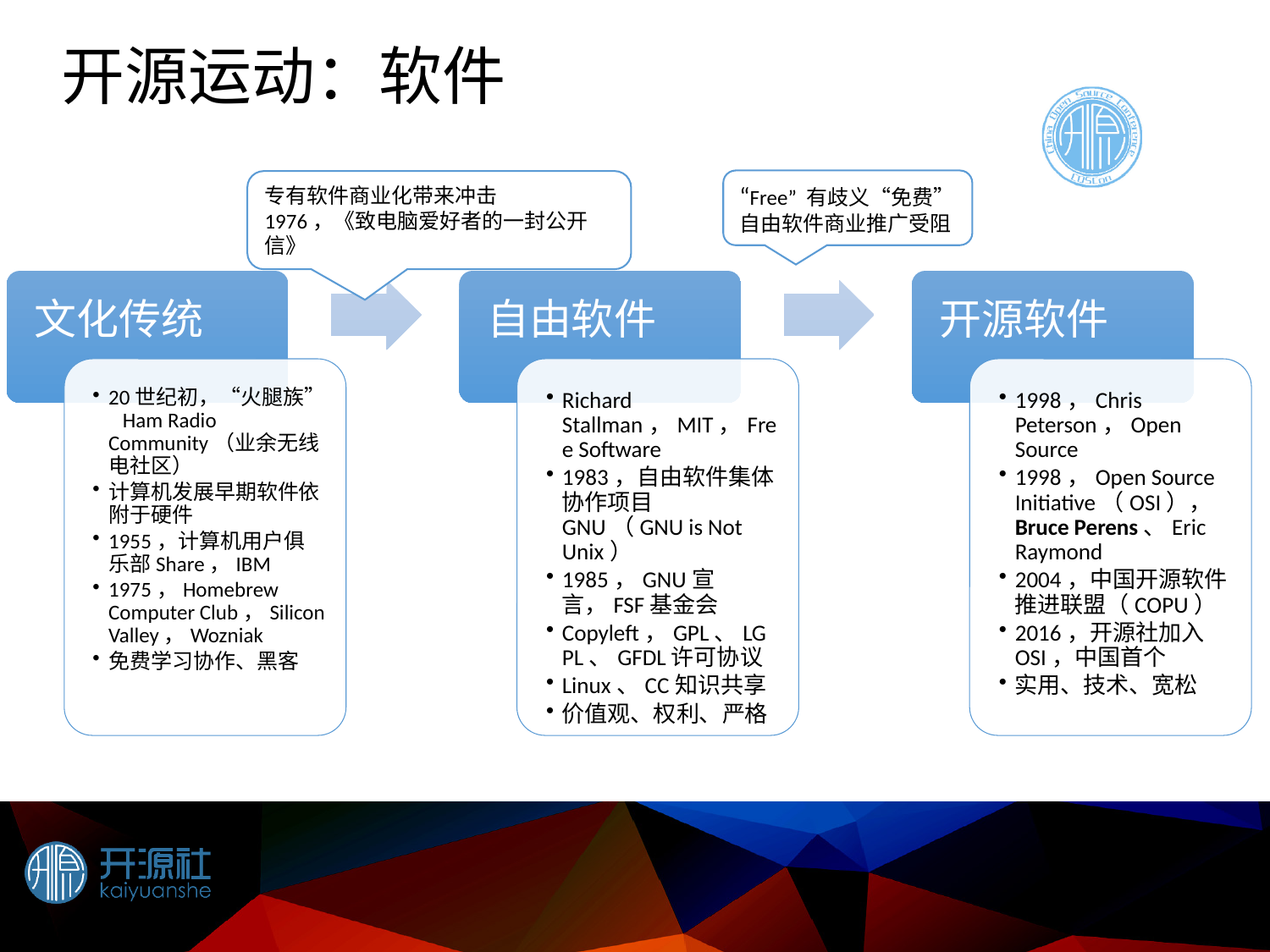

# 开源运动：软件
“Free” 有歧义“免费”
自由软件商业推广受阻
专有软件商业化带来冲击
1976，《致电脑爱好者的一封公开信》
文化传统
20世纪初，“火腿族”   Ham Radio Community（业余无线电社区）
计算机发展早期软件依附于硬件
1955，计算机用户俱乐部Share，IBM
1975，Homebrew Computer Club，Silicon Valley，Wozniak
免费学习协作、黑客

自由软件
Richard  Stallman，MIT，Free Software
1983，自由软件集体协作项目GNU（GNU is Not Unix）
1985，GNU宣言，FSF基金会
Copyleft，GPL、LGPL、GFDL许可协议
Linux、CC知识共享
价值观、权利、严格

开源软件
1998，Chris Peterson，Open Source
1998，Open Source Initiative（OSI），Bruce Perens、Eric Raymond
2004，中国开源软件推进联盟（COPU）
2016，开源社加入OSI，中国首个
实用、技术、宽松